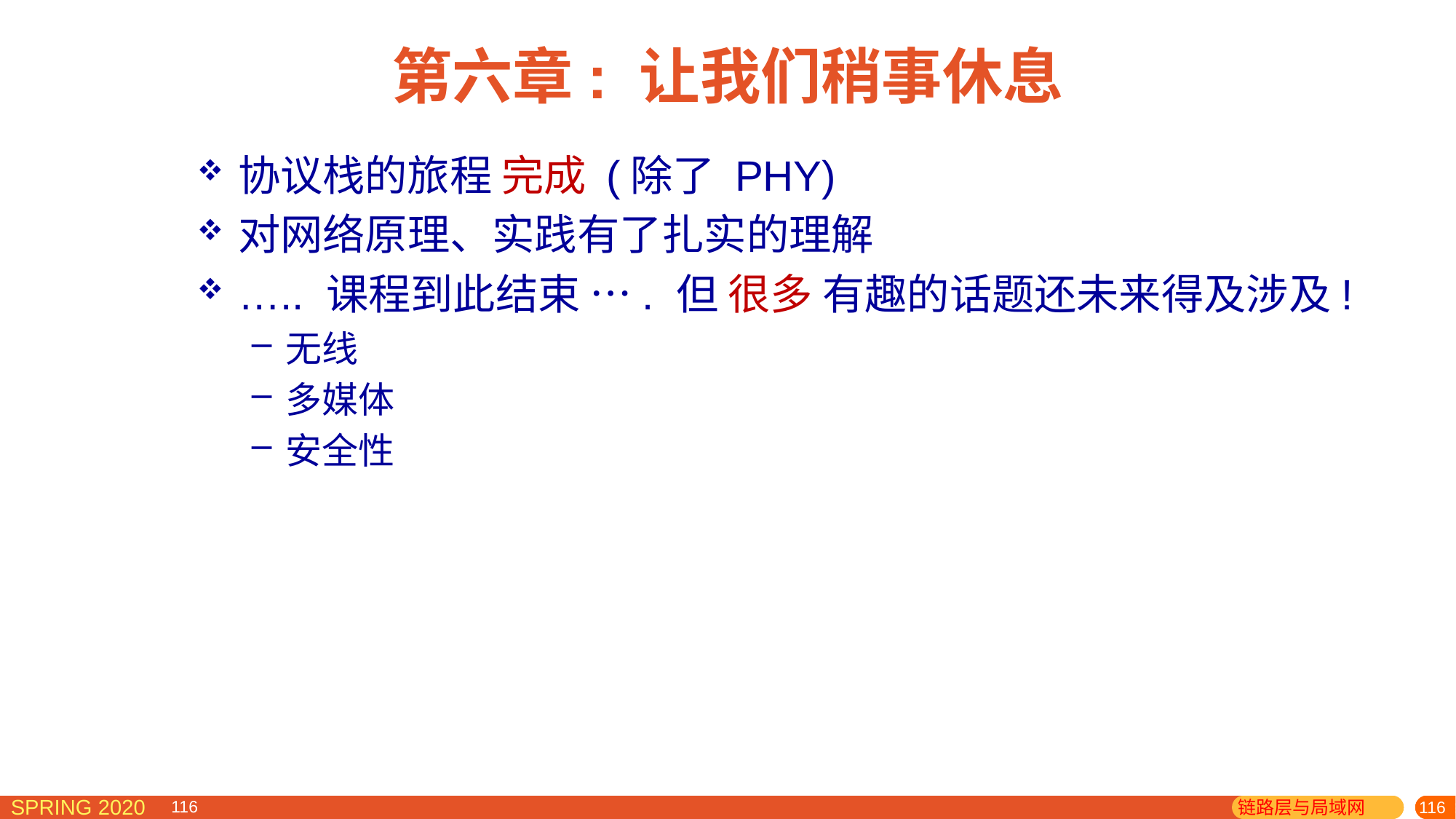

# 第六章: 让我们稍事休息
协议栈的旅程 完成 (除了 PHY)
对网络原理、实践有了扎实的理解
….. 课程到此结束 …. 但 很多 有趣的话题还未来得及涉及!
无线
多媒体
安全性

          链路层与局域网